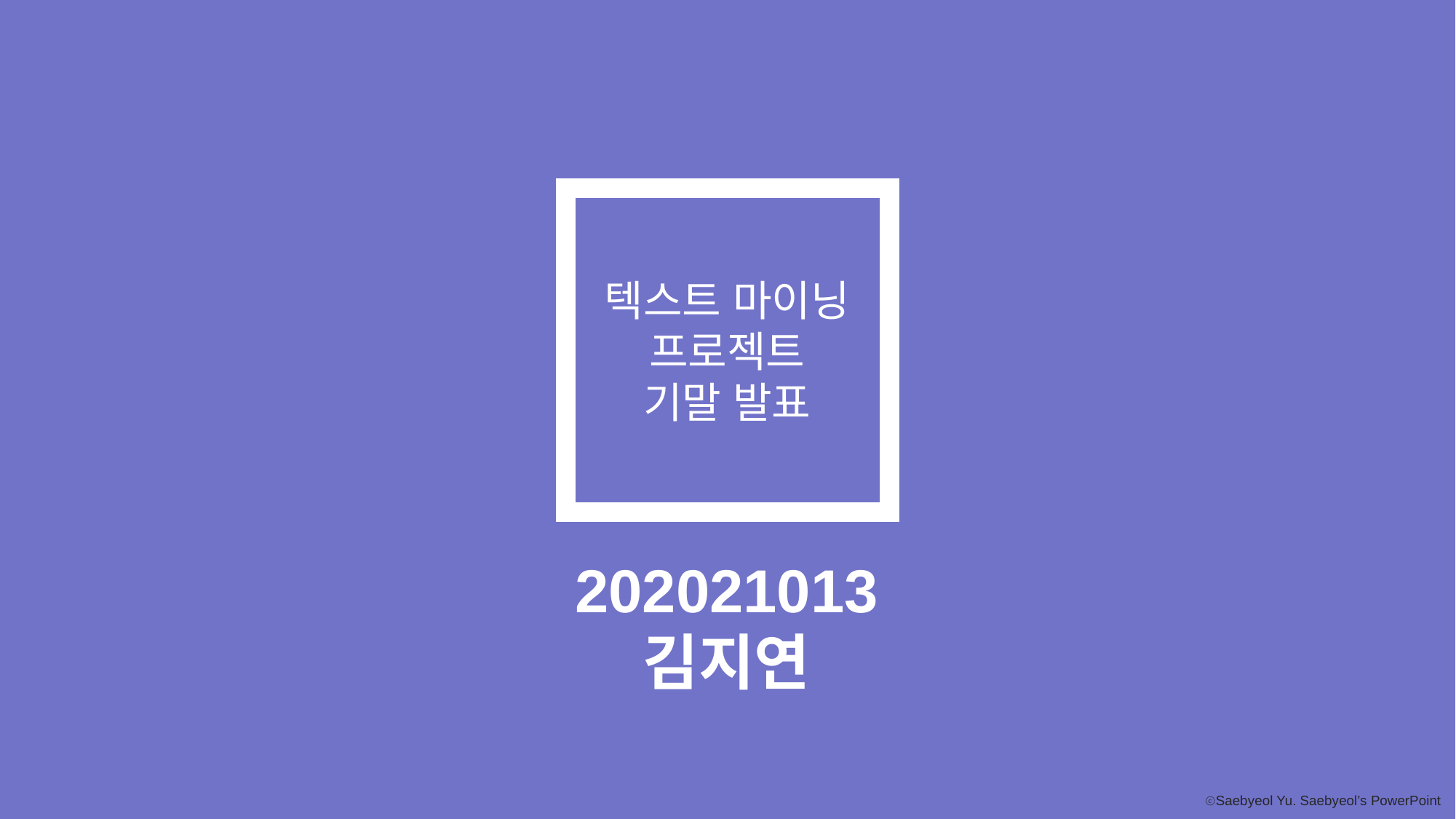

텍스트 마이닝
프로젝트
기말 발표
202021013
김지연